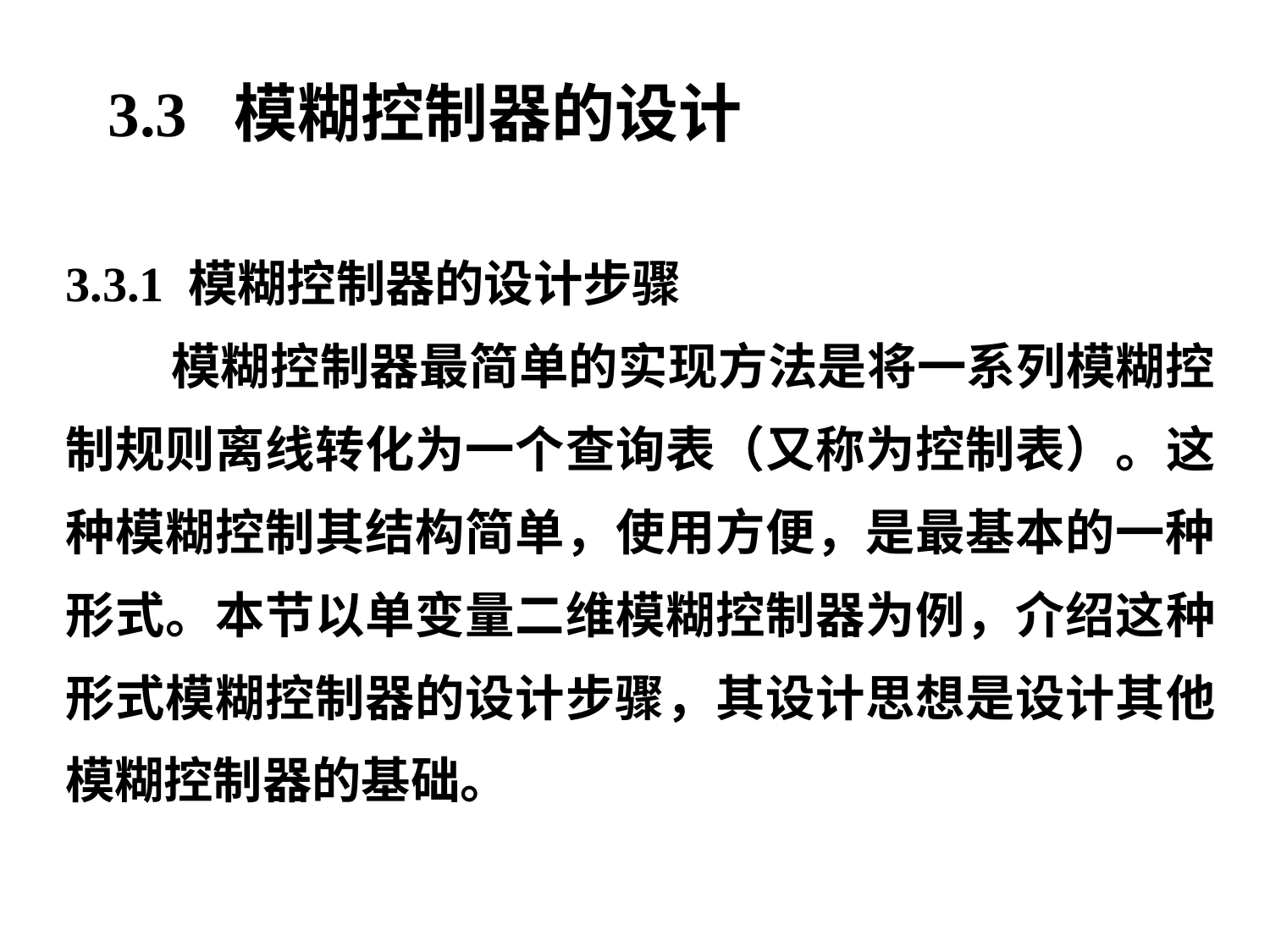

# 3.3  模糊控制器的设计
3.3.1 模糊控制器的设计步骤
        模糊控制器最简单的实现方法是将一系列模糊控制规则离线转化为一个查询表（又称为控制表）。这种模糊控制其结构简单，使用方便，是最基本的一种形式。本节以单变量二维模糊控制器为例，介绍这种形式模糊控制器的设计步骤，其设计思想是设计其他模糊控制器的基础。